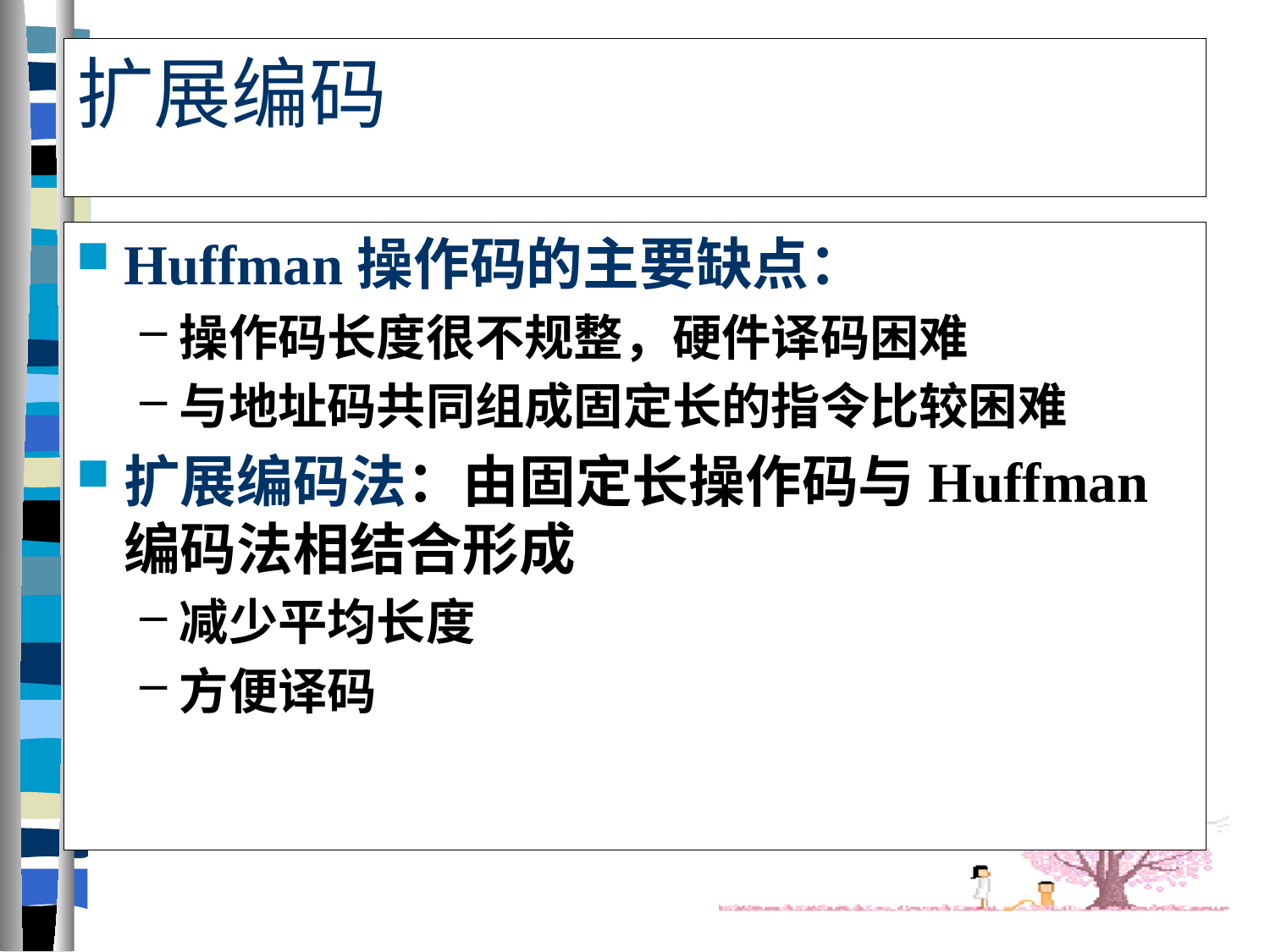

# 扩展编码
Huffman操作码的主要缺点：
操作码长度很不规整，硬件译码困难
与地址码共同组成固定长的指令比较困难
扩展编码法：由固定长操作码与Huffman编码法相结合形成
减少平均长度
方便译码